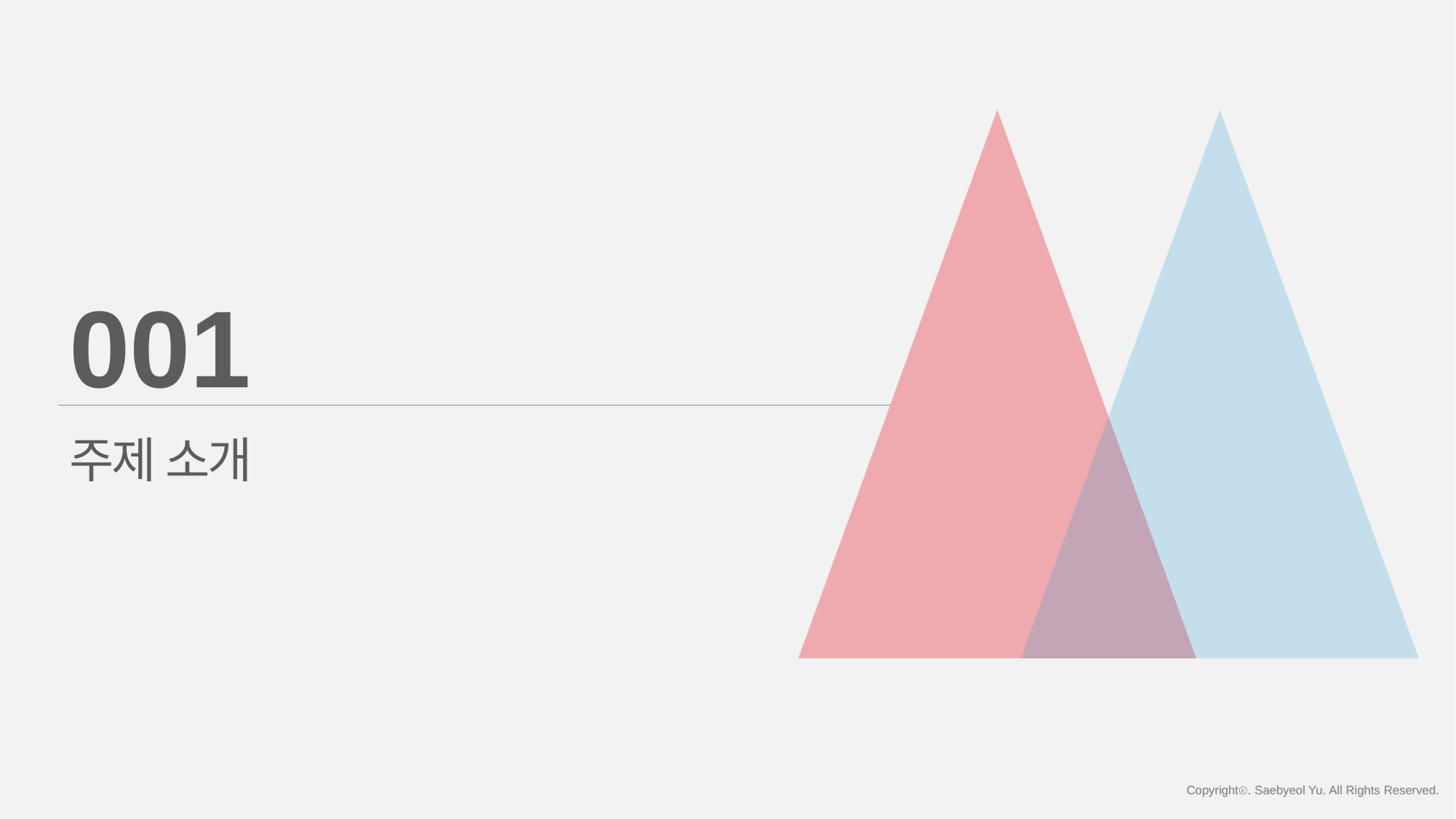

001
주제 소개
Copyrightⓒ. Saebyeol Yu. All Rights Reserved.